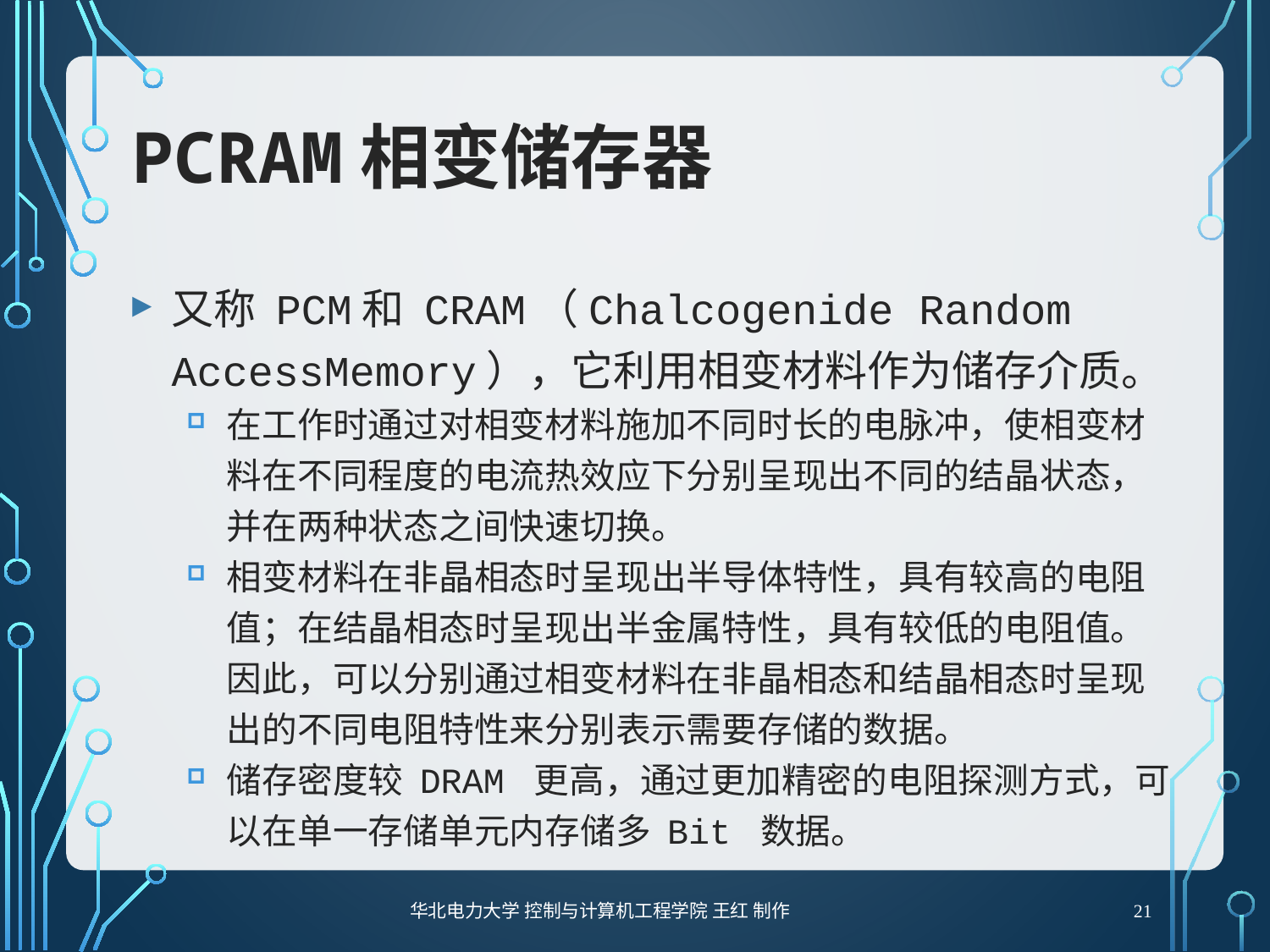

# PCRAM相变储存器
又称 PCM和 CRAM（Chalcogenide Random AccessMemory），它利用相变材料作为储存介质。
在工作时通过对相变材料施加不同时长的电脉冲，使相变材料在不同程度的电流热效应下分别呈现出不同的结晶状态，并在两种状态之间快速切换。
相变材料在非晶相态时呈现出半导体特性，具有较高的电阻值；在结晶相态时呈现出半金属特性，具有较低的电阻值。因此，可以分别通过相变材料在非晶相态和结晶相态时呈现出的不同电阻特性来分别表示需要存储的数据。
储存密度较 DRAM 更高，通过更加精密的电阻探测方式，可以在单一存储单元内存储多 Bit 数据。
21
华北电力大学 控制与计算机工程学院 王红 制作